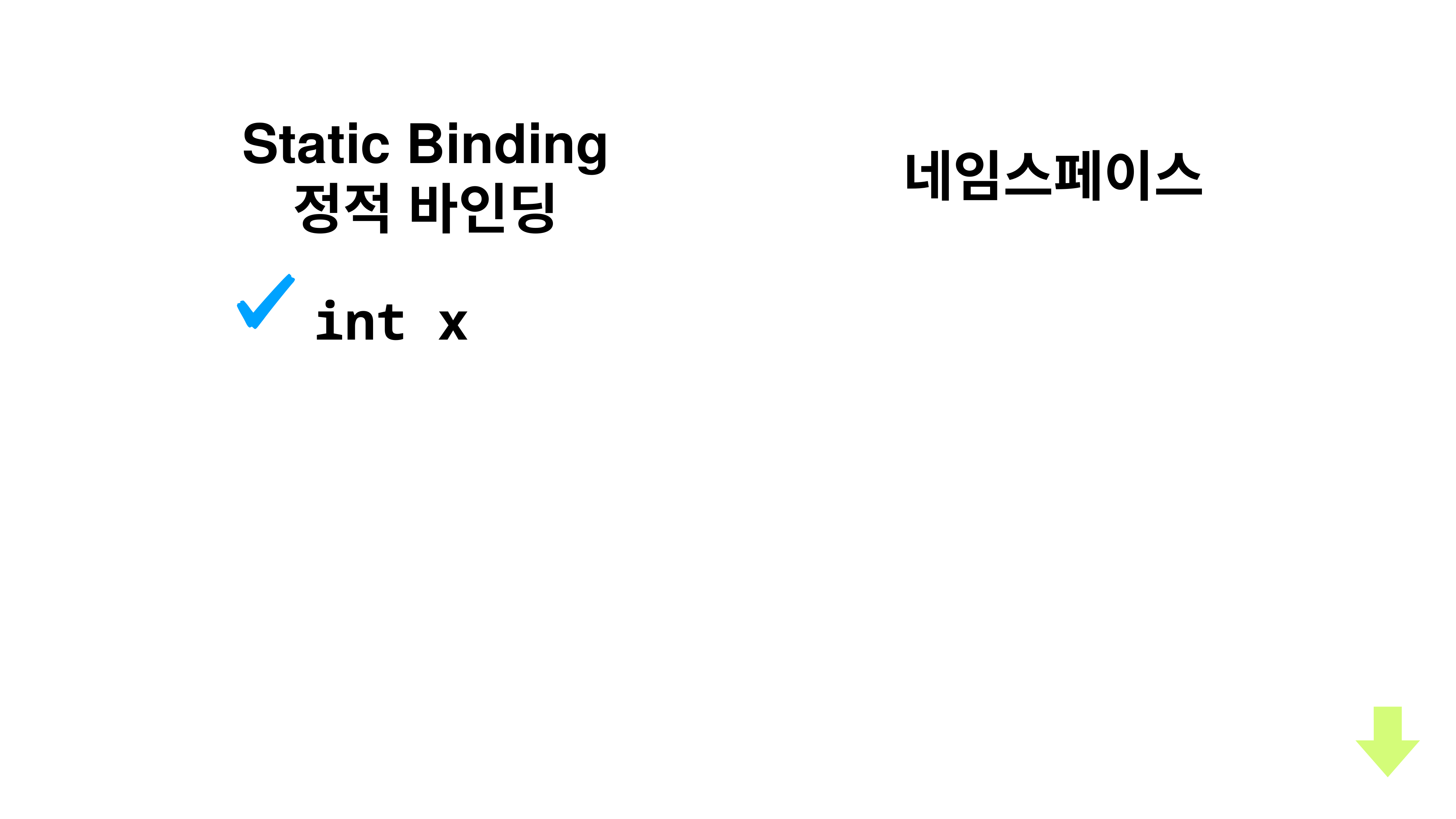

Static Binding
정적 바인딩
네임스페이스

int x